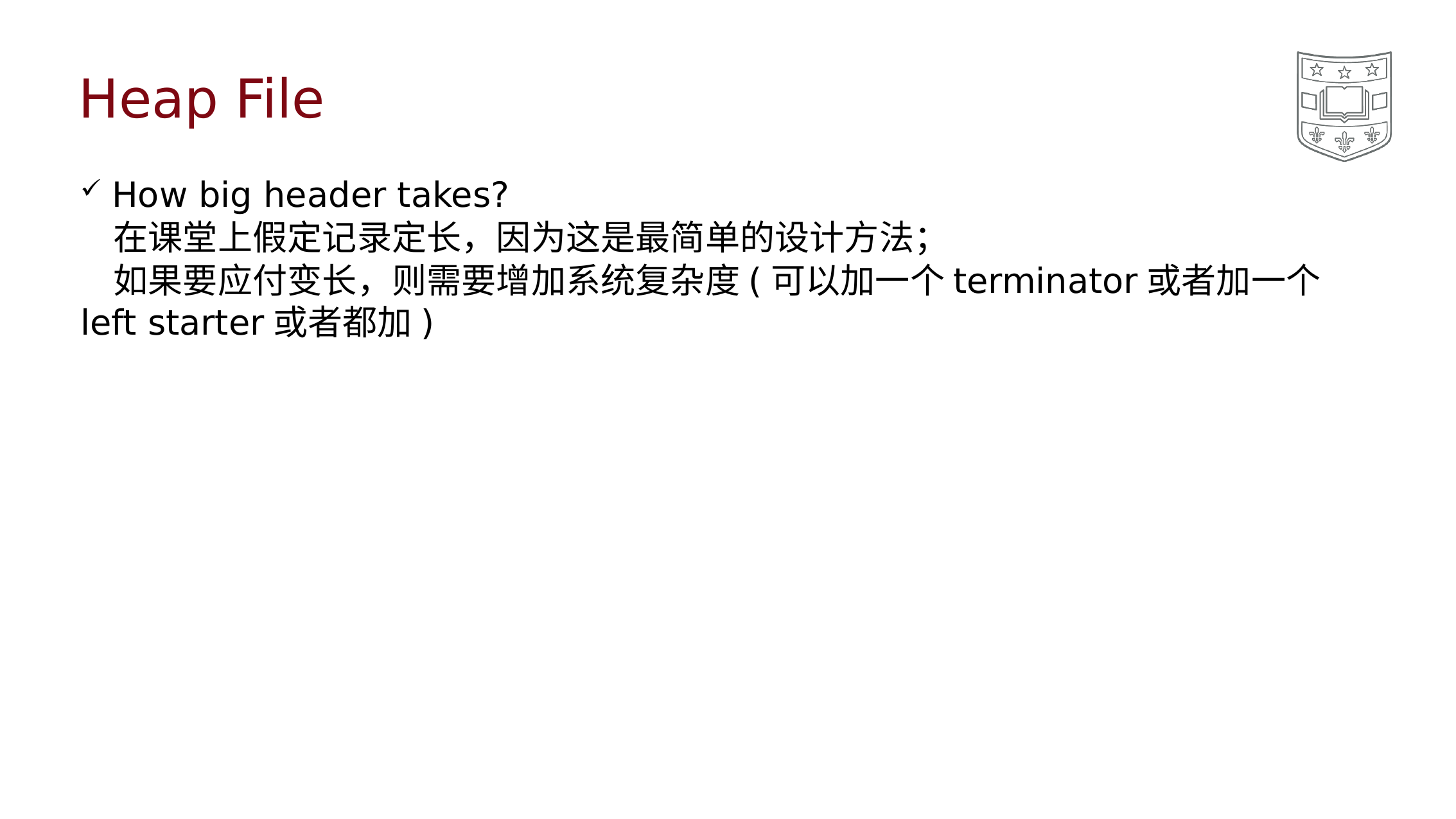

# Heap File
How big header takes?
	在课堂上假定记录定长，因为这是最简单的设计方法；
	如果要应付变长，则需要增加系统复杂度(可以加一个terminator或者加一个left starter或者都加)